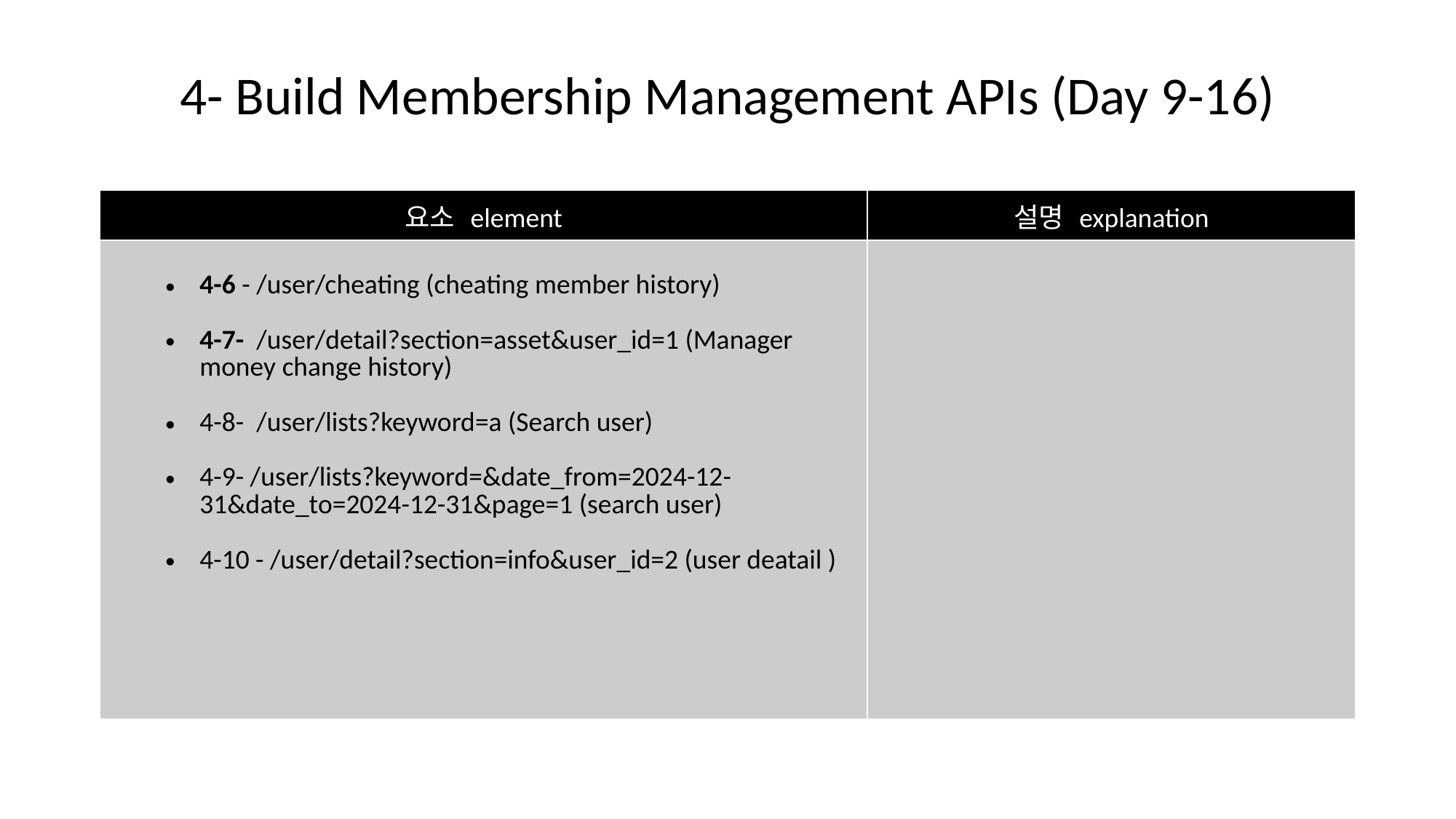

# 4- Build Membership Management APIs (Day 9-16)
| 요소 element | 설명 explanation |
| --- | --- |
| 4-6 - /user/cheating (cheating member history) 4-7- /user/detail?section=asset&user\_id=1 (Manager money change history) 4-8- /user/lists?keyword=a (Search user) 4-9- /user/lists?keyword=&date\_from=2024-12-31&date\_to=2024-12-31&page=1 (search user) 4-10 - /user/detail?section=info&user\_id=2 (user deatail ) |  |